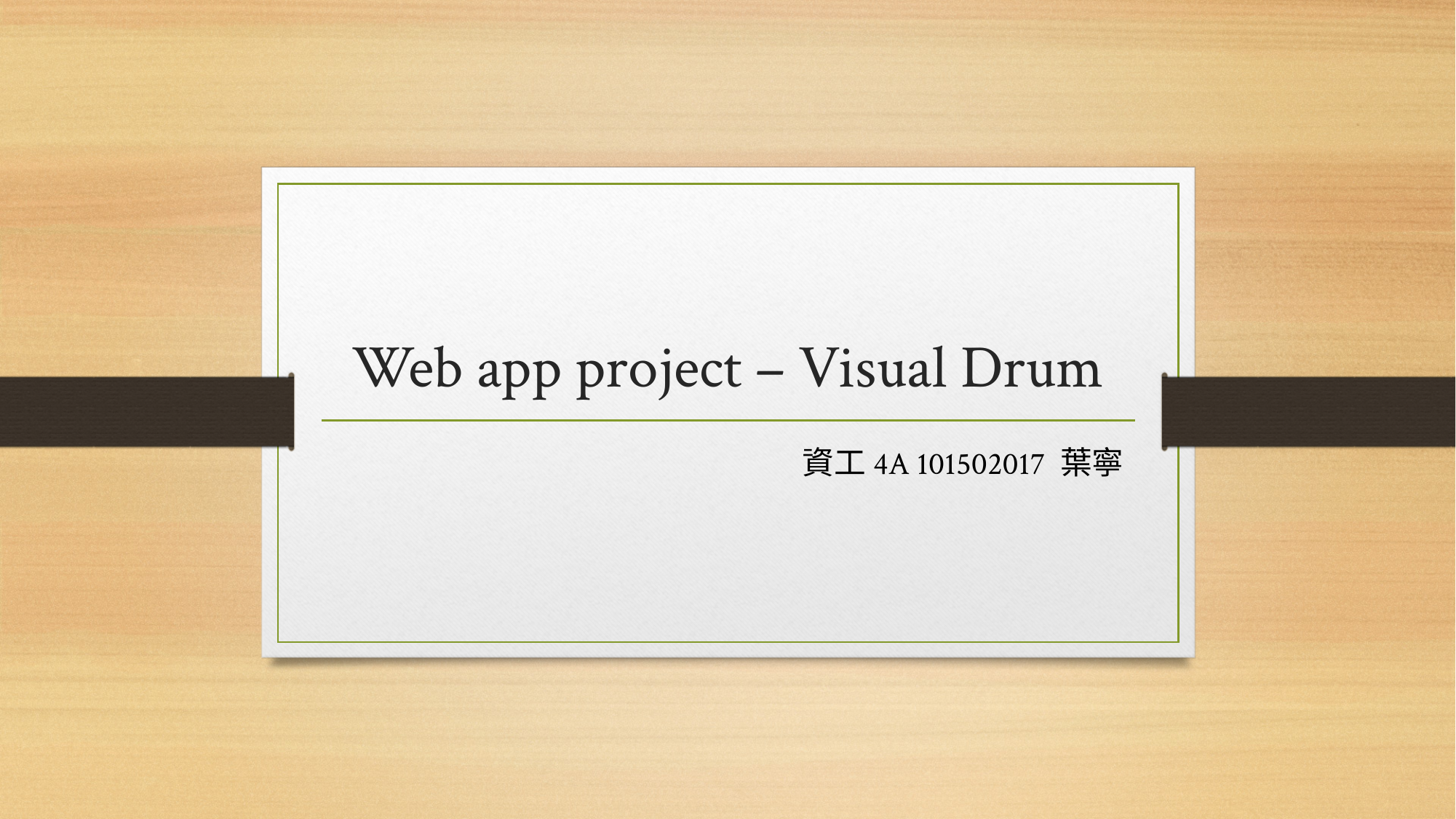

# Web app project – Visual Drum
資工4A 101502017 葉寧